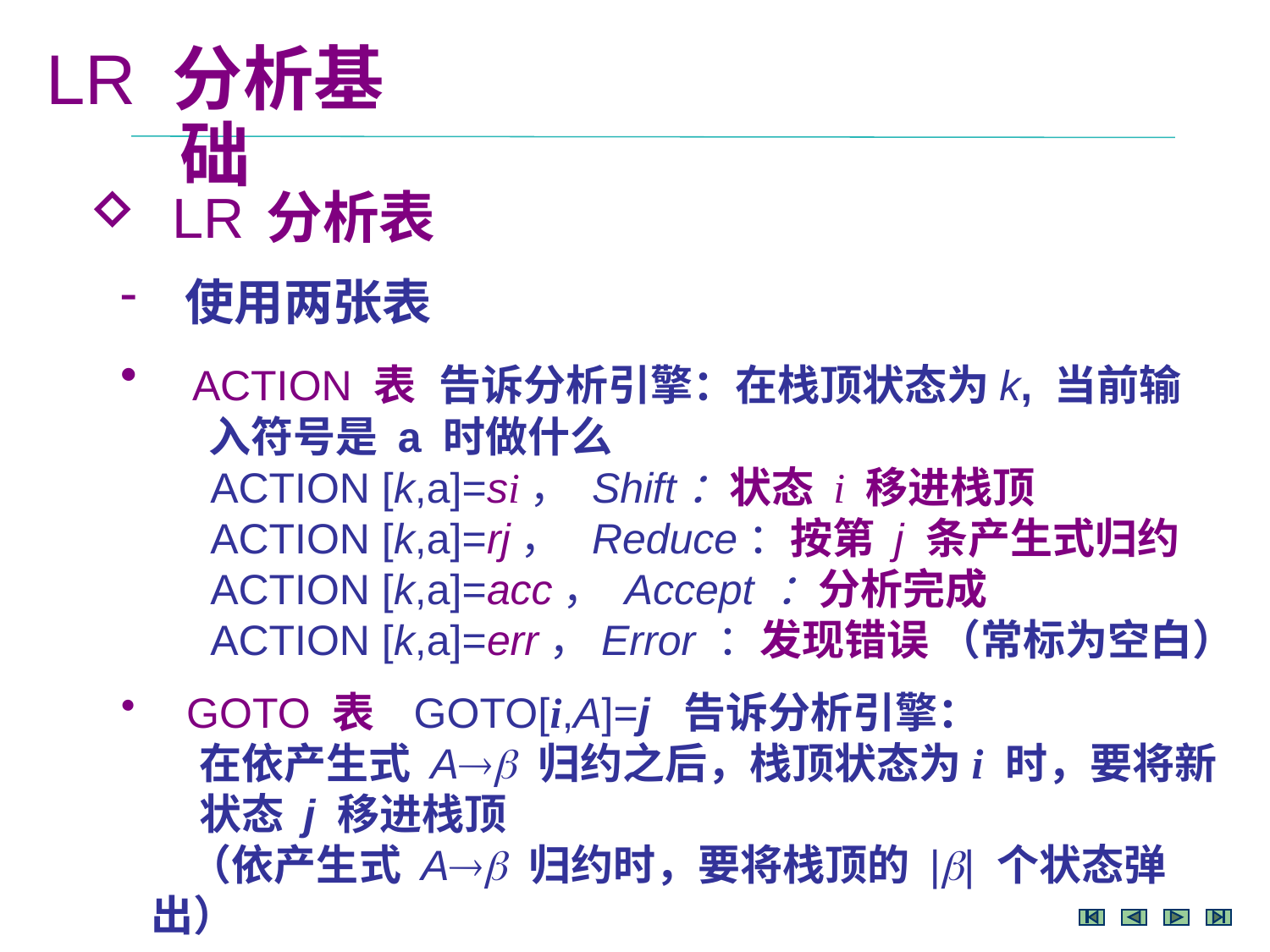

LR 分析基础
 LR 分析表

  使用两张表

   ACTION 表  告诉分析引擎：在栈顶状态为k, 当前输
     入符号是 a 时做什么
     ACTION [k,a]=si， Shift：状态 i 移进栈顶
     ACTION [k,a]=rj，  Reduce：按第 j 条产生式归约
     ACTION [k,a]=acc， Accept ：分析完成
     ACTION [k,a]=err，Error ：发现错误 （常标为空白）

   GOTO 表   GOTO[i,A]=j  告诉分析引擎：
    在依产生式 A→β 归约之后，栈顶状态为i 时，要将新
    状态 j 移进栈顶
   （依产生式 A→β 归约时，要将栈顶的 |β| 个状态弹出）